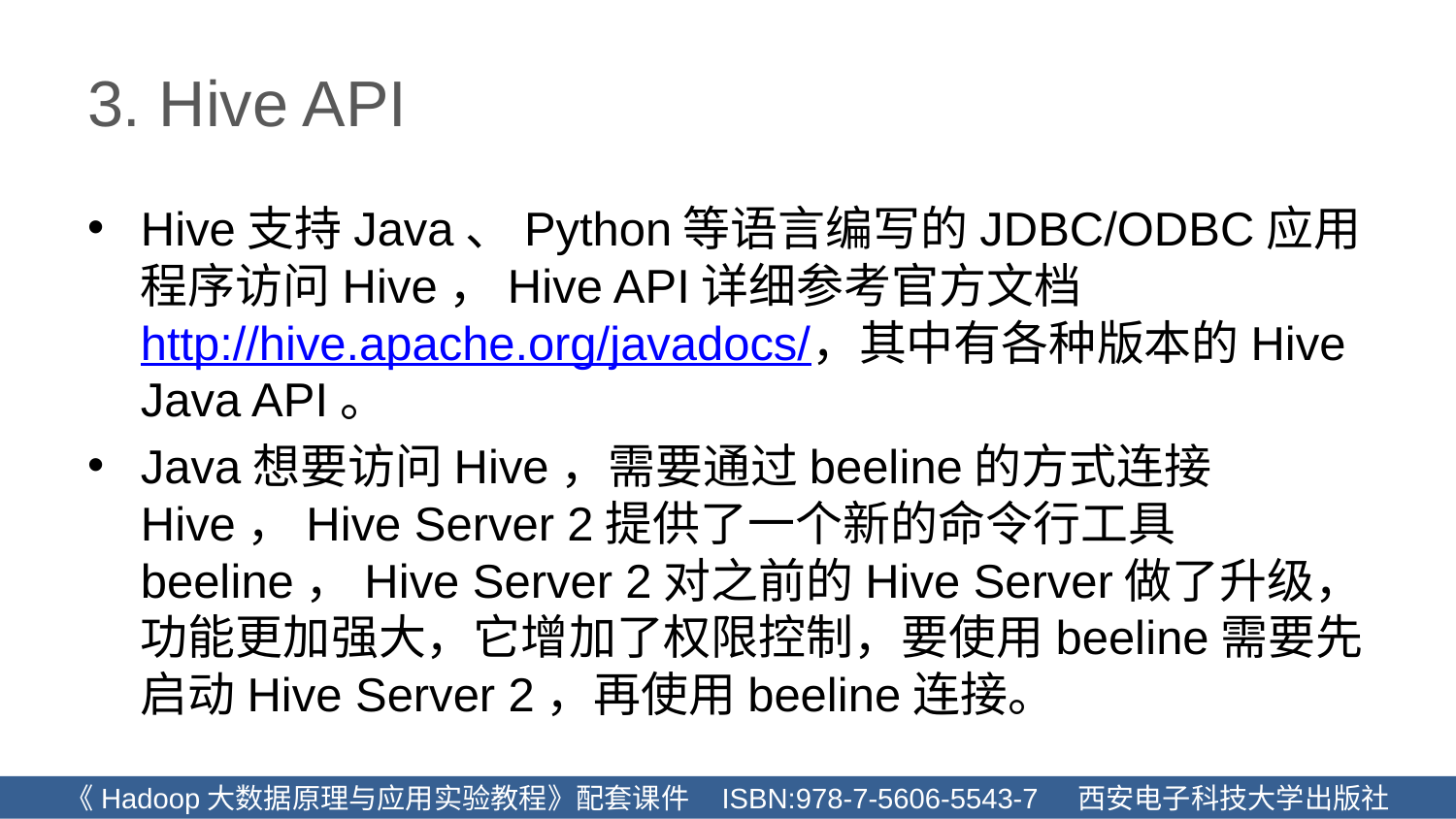

# 3. Hive API
Hive支持Java、Python等语言编写的JDBC/ODBC应用程序访问Hive，Hive API详细参考官方文档http://hive.apache.org/javadocs/，其中有各种版本的Hive Java API。
Java想要访问Hive，需要通过beeline的方式连接Hive，Hive Server 2提供了一个新的命令行工具beeline，Hive Server 2对之前的Hive Server做了升级，功能更加强大，它增加了权限控制，要使用beeline需要先启动Hive Server 2，再使用beeline连接。